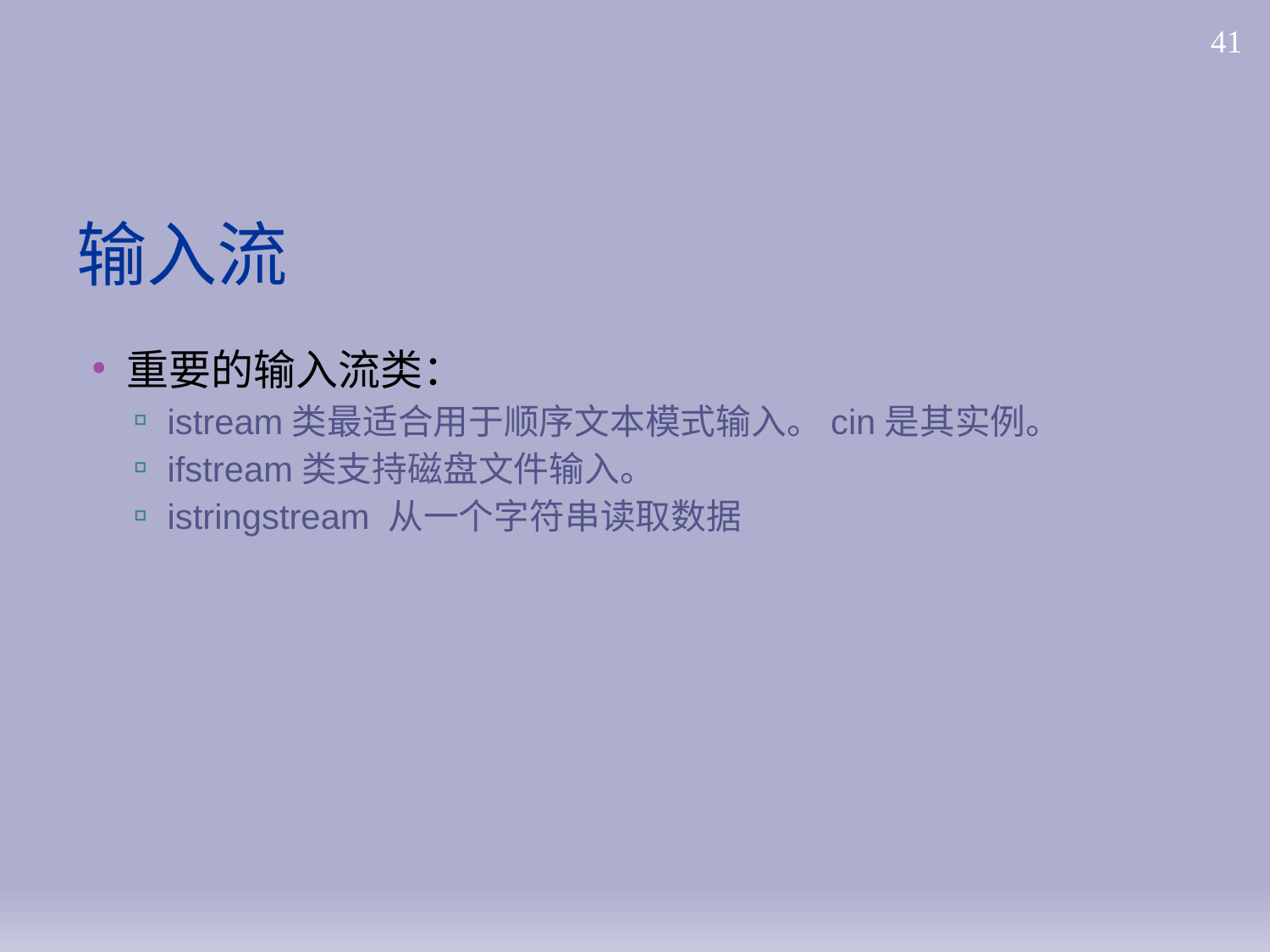

41
# 输入流
重要的输入流类：
istream类最适合用于顺序文本模式输入。cin是其实例。
ifstream类支持磁盘文件输入。
istringstream 从一个字符串读取数据